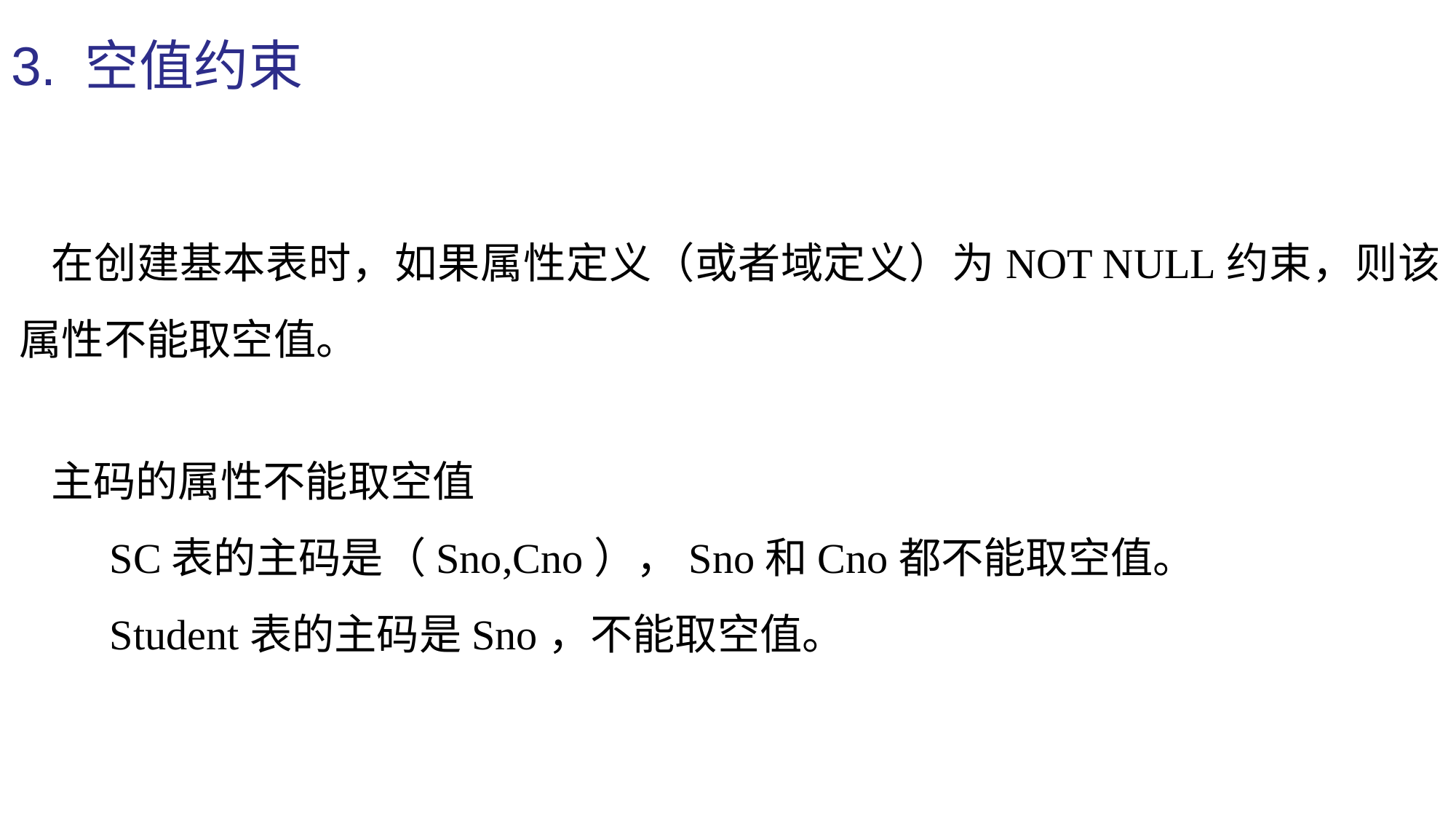

3. 空值约束
在创建基本表时，如果属性定义（或者域定义）为NOT NULL约束，则该属性不能取空值。

主码的属性不能取空值
 SC表的主码是（Sno,Cno），Sno和Cno都不能取空值。
 Student表的主码是Sno，不能取空值。